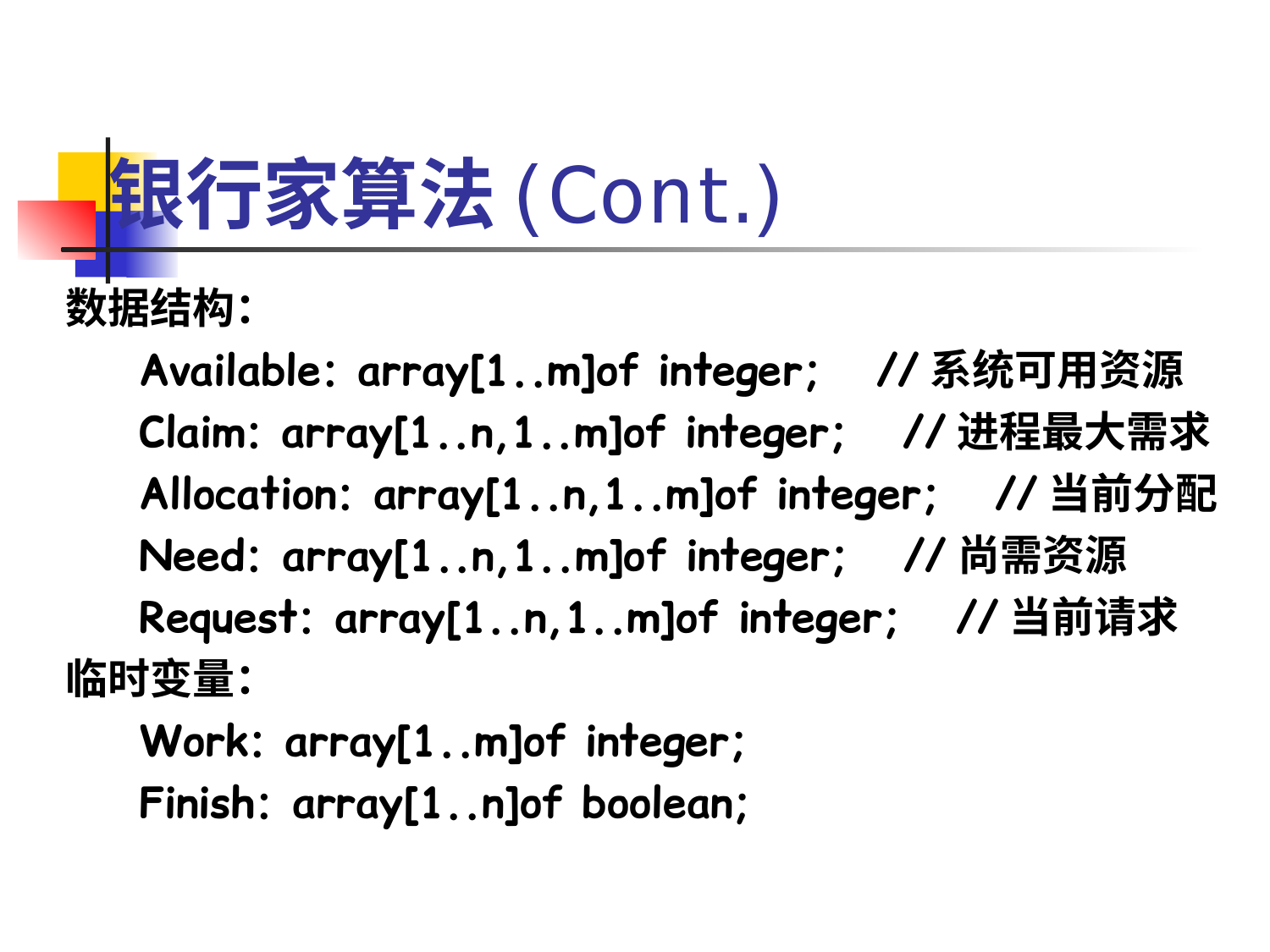

# 银行家算法(Cont.)
数据结构：
    Available: array[1..m]of integer;   //系统可用资源
    Claim: array[1..n,1..m]of integer;   //进程最大需求
    Allocation: array[1..n,1..m]of integer;   //当前分配
    Need: array[1..n,1..m]of integer;   //尚需资源
    Request: array[1..n,1..m]of integer;   //当前请求
临时变量：
    Work: array[1..m]of integer;
    Finish: array[1..n]of boolean;